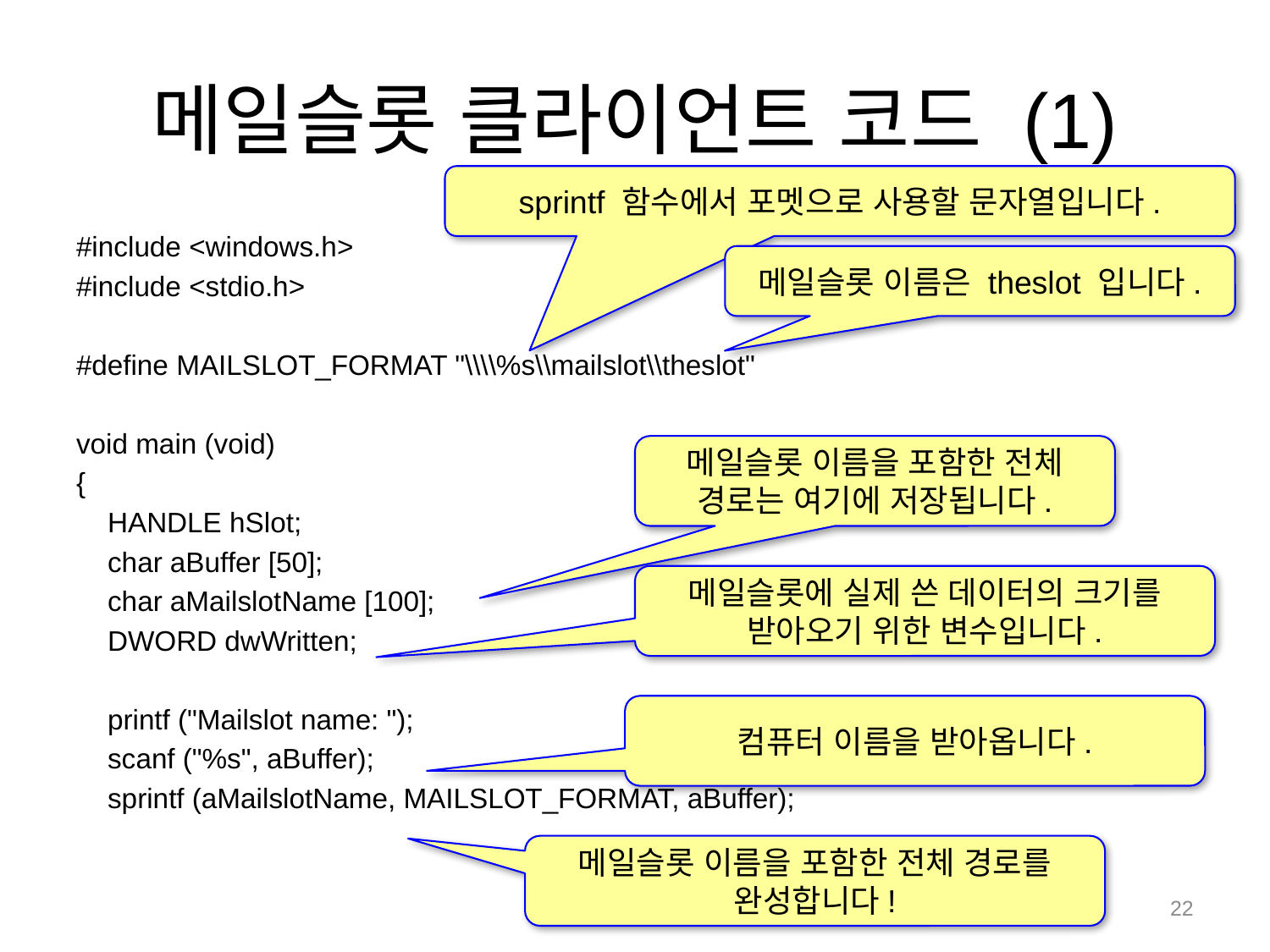

# 메일슬롯 클라이언트 코드 (1)
sprintf 함수에서 포멧으로 사용할 문자열입니다.
#include <windows.h>
#include <stdio.h>

#define MAILSLOT_FORMAT "\\\\%s\\mailslot\\theslot"

void main (void)
{
    HANDLE hSlot;
    char aBuffer [50];
    char aMailslotName [100];
    DWORD dwWritten;

    printf ("Mailslot name: ");
    scanf ("%s", aBuffer);
    sprintf (aMailslotName, MAILSLOT_FORMAT, aBuffer);
메일슬롯 이름은 theslot 입니다.
메일슬롯 이름을 포함한 전체 경로는 여기에 저장됩니다.
메일슬롯에 실제 쓴 데이터의 크기를 받아오기 위한 변수입니다.
컴퓨터 이름을 받아옵니다.
메일슬롯 이름을 포함한 전체 경로를 완성합니다!
22